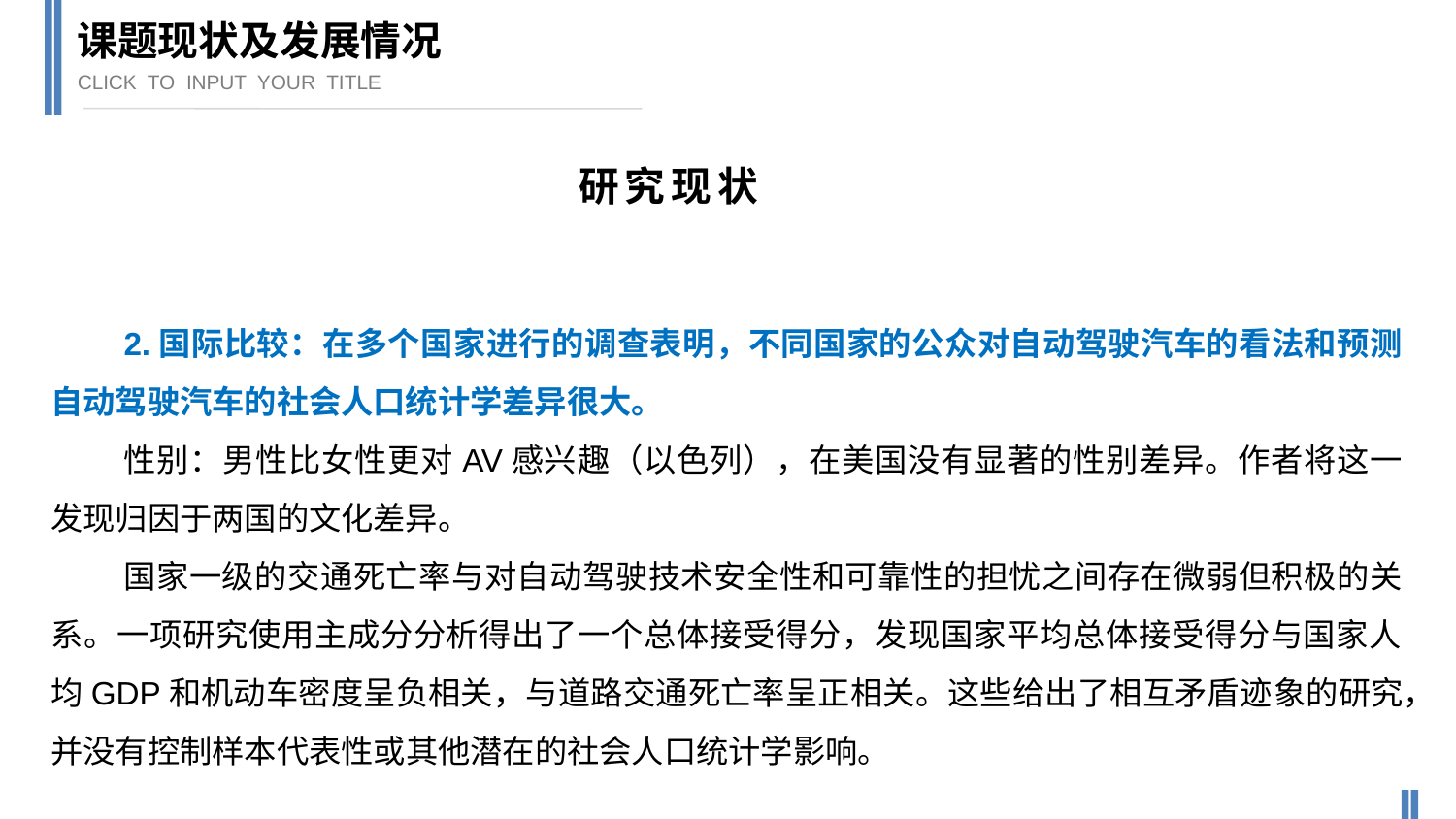

课题现状及发展情况
CLICK  TO  INPUT  YOUR  TITLE
研究现状
2.国际比较：在多个国家进行的调查表明，不同国家的公众对自动驾驶汽车的看法和预测自动驾驶汽车的社会人口统计学差异很大。
性别：男性比女性更对AV感兴趣（以色列），在美国没有显著的性别差异。作者将这一发现归因于两国的文化差异。
国家一级的交通死亡率与对自动驾驶技术安全性和可靠性的担忧之间存在微弱但积极的关系。一项研究使用主成分分析得出了一个总体接受得分，发现国家平均总体接受得分与国家人均GDP和机动车密度呈负相关，与道路交通死亡率呈正相关。这些给出了相互矛盾迹象的研究，并没有控制样本代表性或其他潜在的社会人口统计学影响。